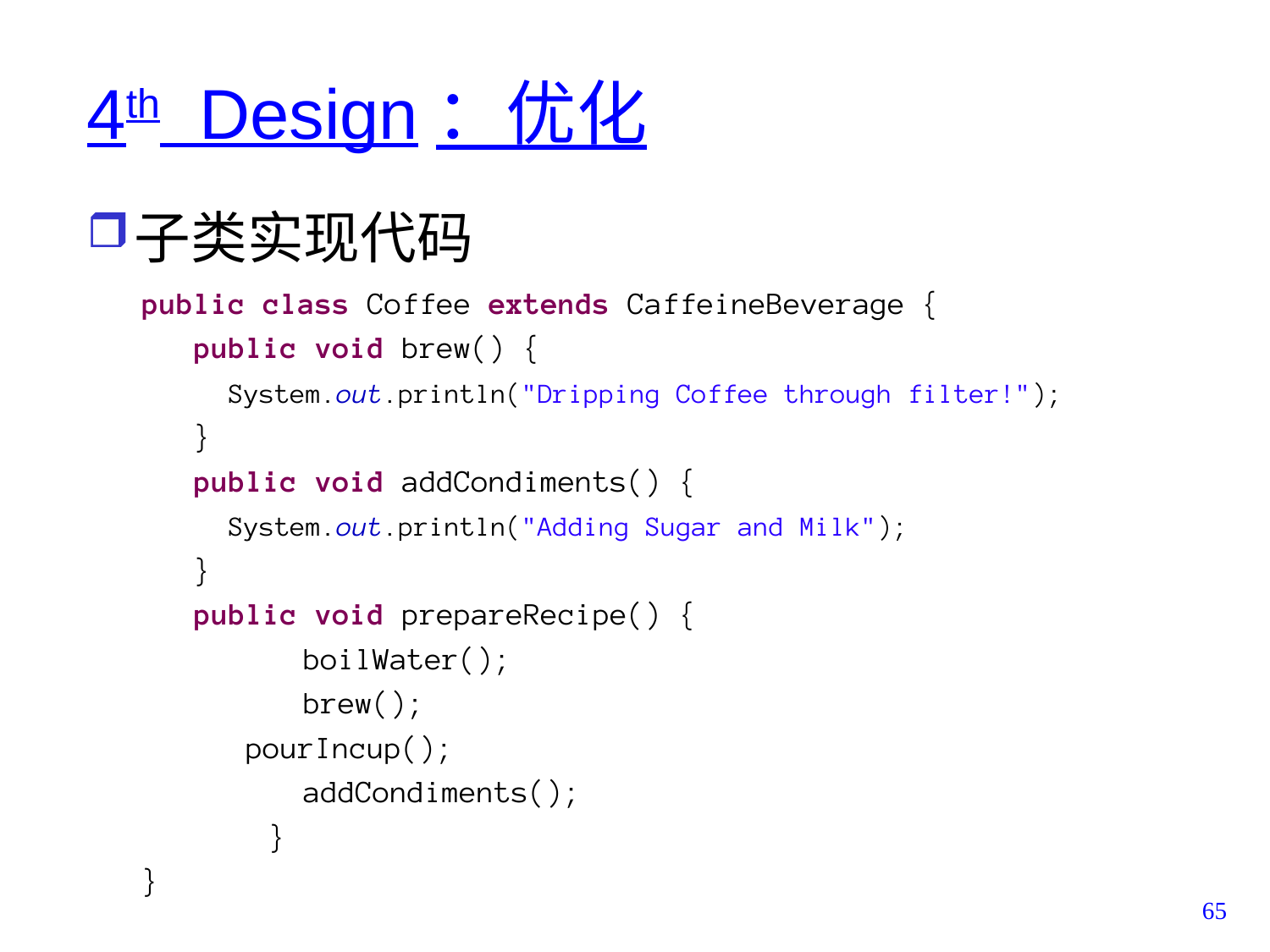

# 4th  Design：优化
子类实现代码
public class Coffee extends CaffeineBeverage {
   public void brew() {
     System.out.println("Dripping Coffee through filter!");
   }
   public void addCondiments() {
     System.out.println("Adding Sugar and Milk");
   }
   public void prepareRecipe() {
	  boilWater();
	  brew();
      pourIncup();
	  addCondiments();
	}
}
65